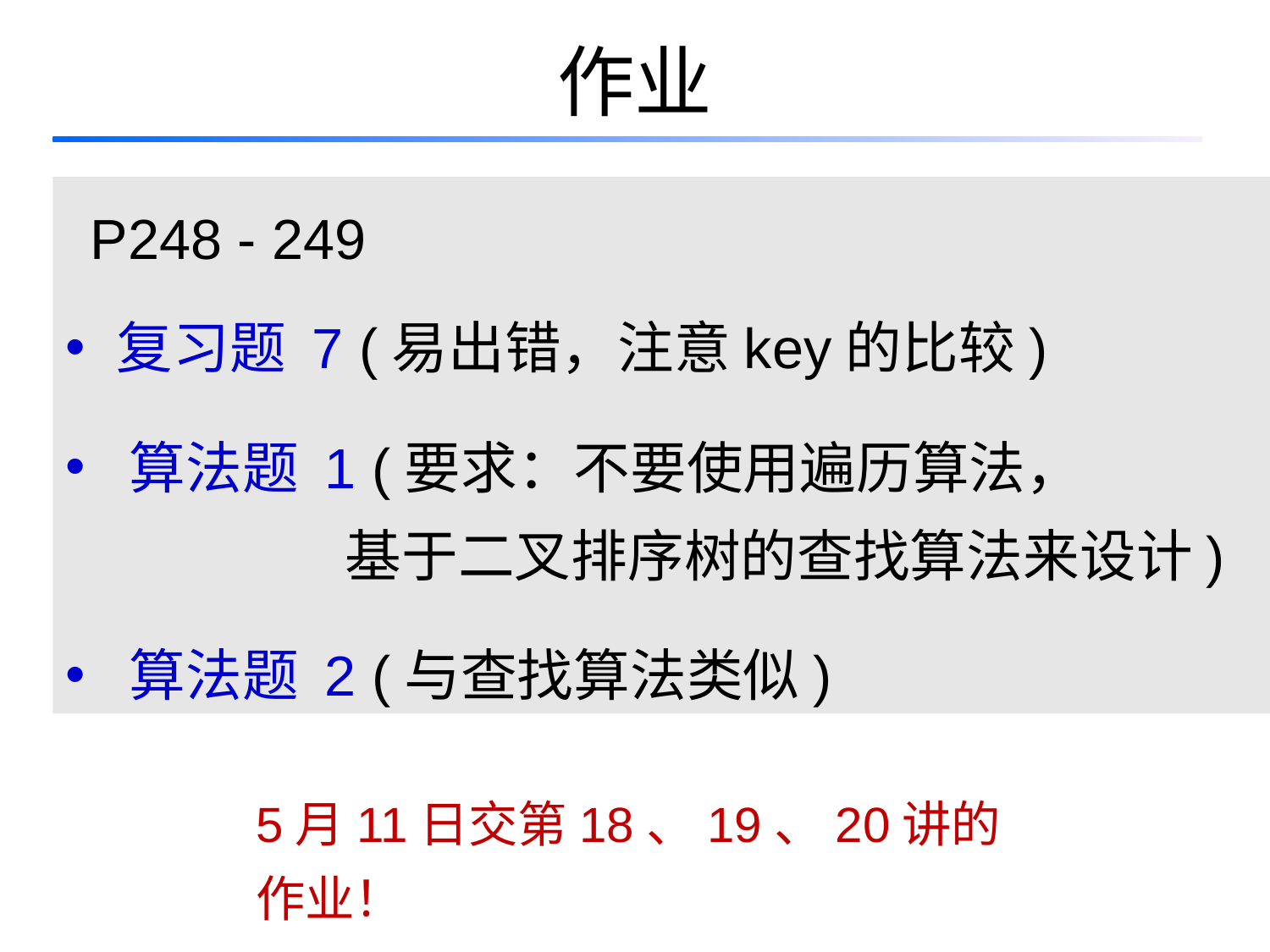

# 作业

P248 - 249
 复习题 7 (易出错，注意key的比较)
  算法题 1 (要求：不要使用遍历算法，
                   基于二叉排序树的查找算法来设计)
  算法题 2 (与查找算法类似)
5月11日交第18、19、20讲的作业！